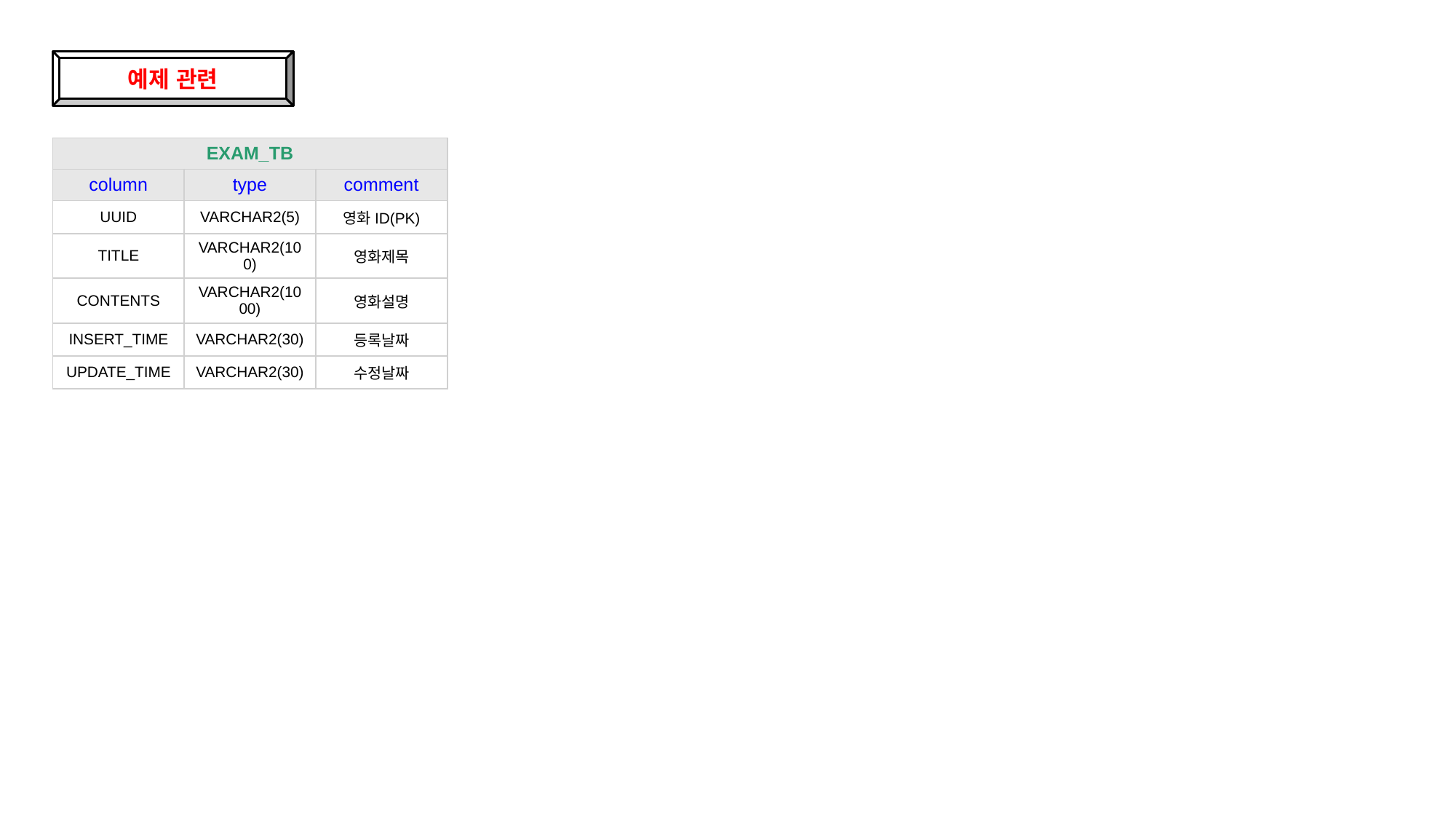

예제 관련
| EXAM\_TB |  |  |
| --- | --- | --- |
| column | type | comment |
| UUID | VARCHAR2(5) | 영화ID(PK) |
| TITLE | VARCHAR2(100) | 영화제목 |
| CONTENTS | VARCHAR2(1000) | 영화설명 |
| INSERT\_TIME | VARCHAR2(30) | 등록날짜 |
| UPDATE\_TIME | VARCHAR2(30) | 수정날짜 |